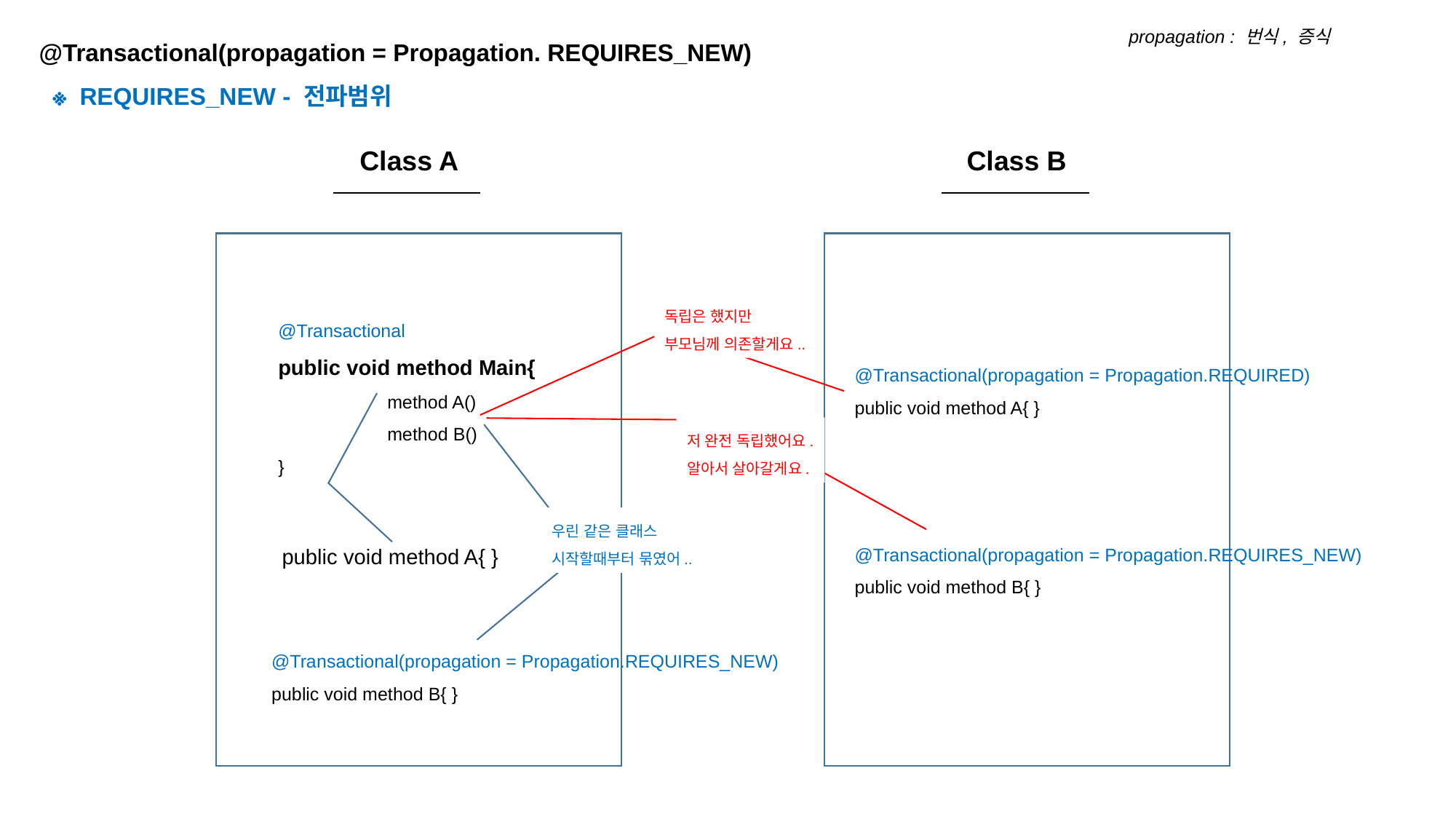

@Transactional(propagation = Propagation. REQUIRES_NEW)
  ※ REQUIRES_NEW - 전파범위
propagation : 번식, 증식
Class A
Class B

독립은 했지만
부모님께 의존할게요..
@Transactional
public void method Main{
	method A()
	method B()
}

@Transactional(propagation = Propagation.REQUIRED)
public void method A{ }

저 완전 독립했어요.
알아서 살아갈게요.

우린 같은 클래스
시작할때부터 묶였어..
@Transactional(propagation = Propagation.REQUIRES_NEW)
public void method B{ }
public void method A{ }
@Transactional(propagation = Propagation.REQUIRES_NEW)
public void method B{ }